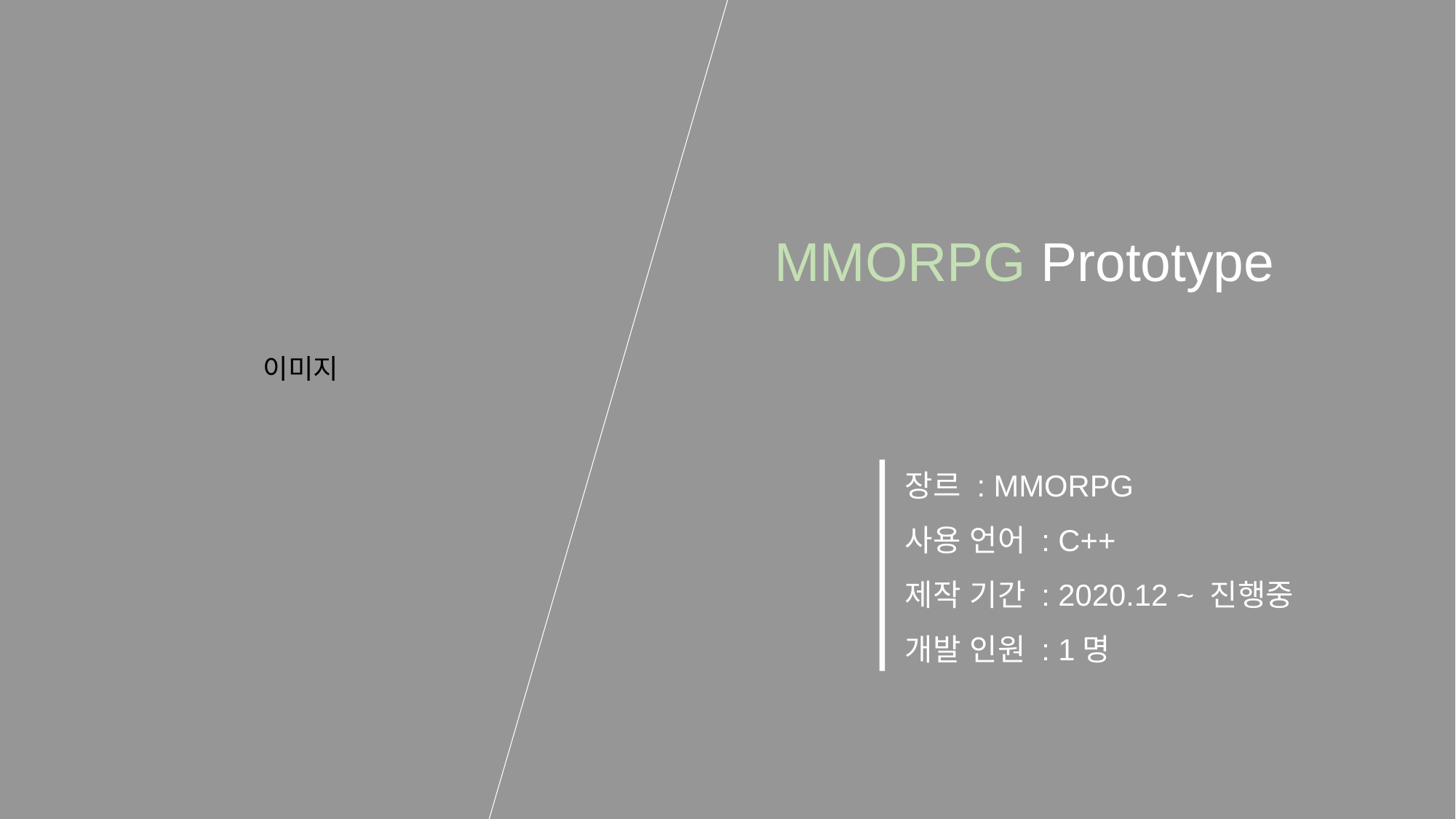

MMORPG Prototype
이미지

장르 : MMORPG
사용 언어 : C++
제작 기간 : 2020.12 ~ 진행중
개발 인원 : 1명